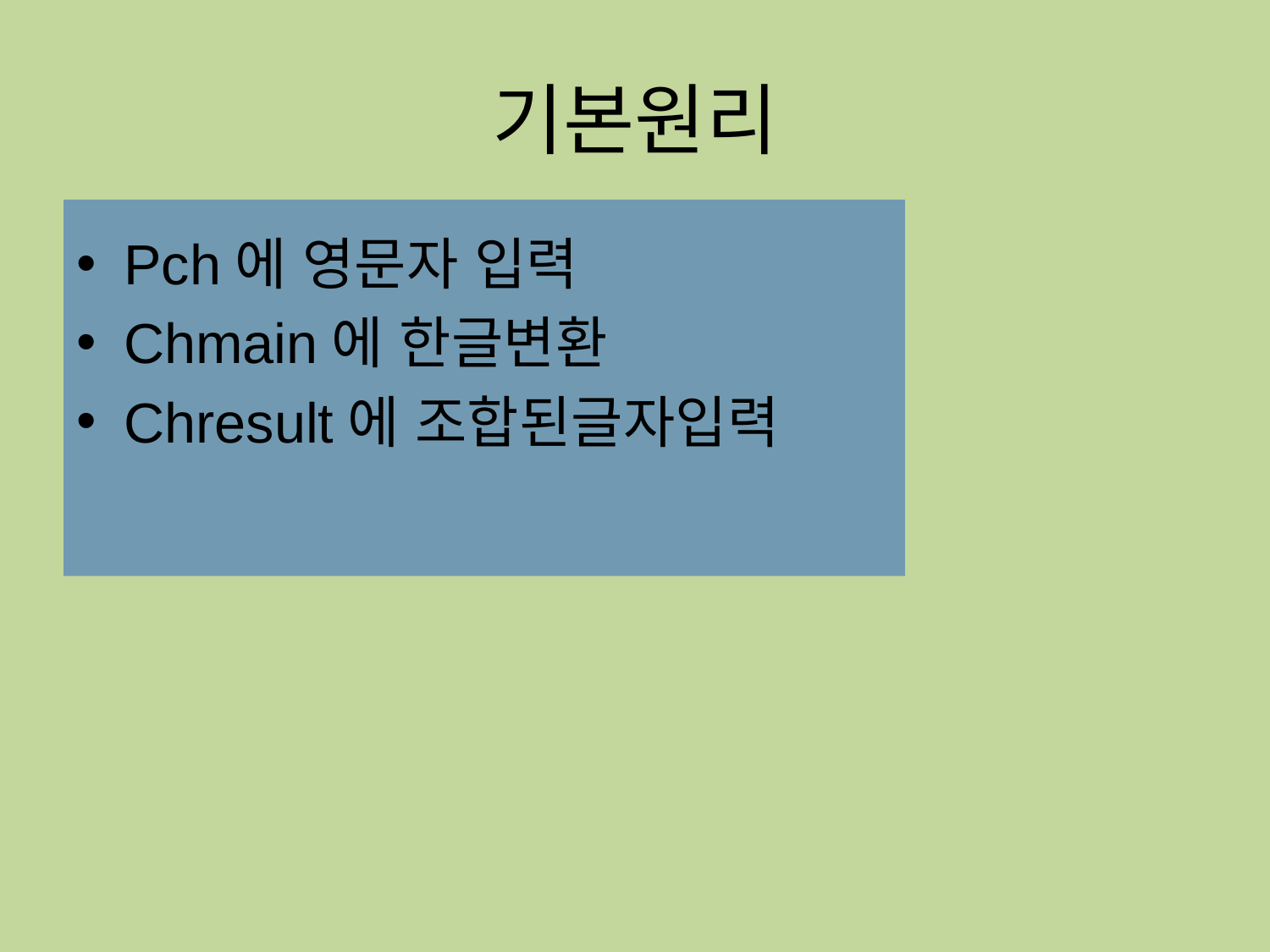

# 기본원리

Pch에 영문자 입력
Chmain에 한글변환
Chresult에 조합된글자입력